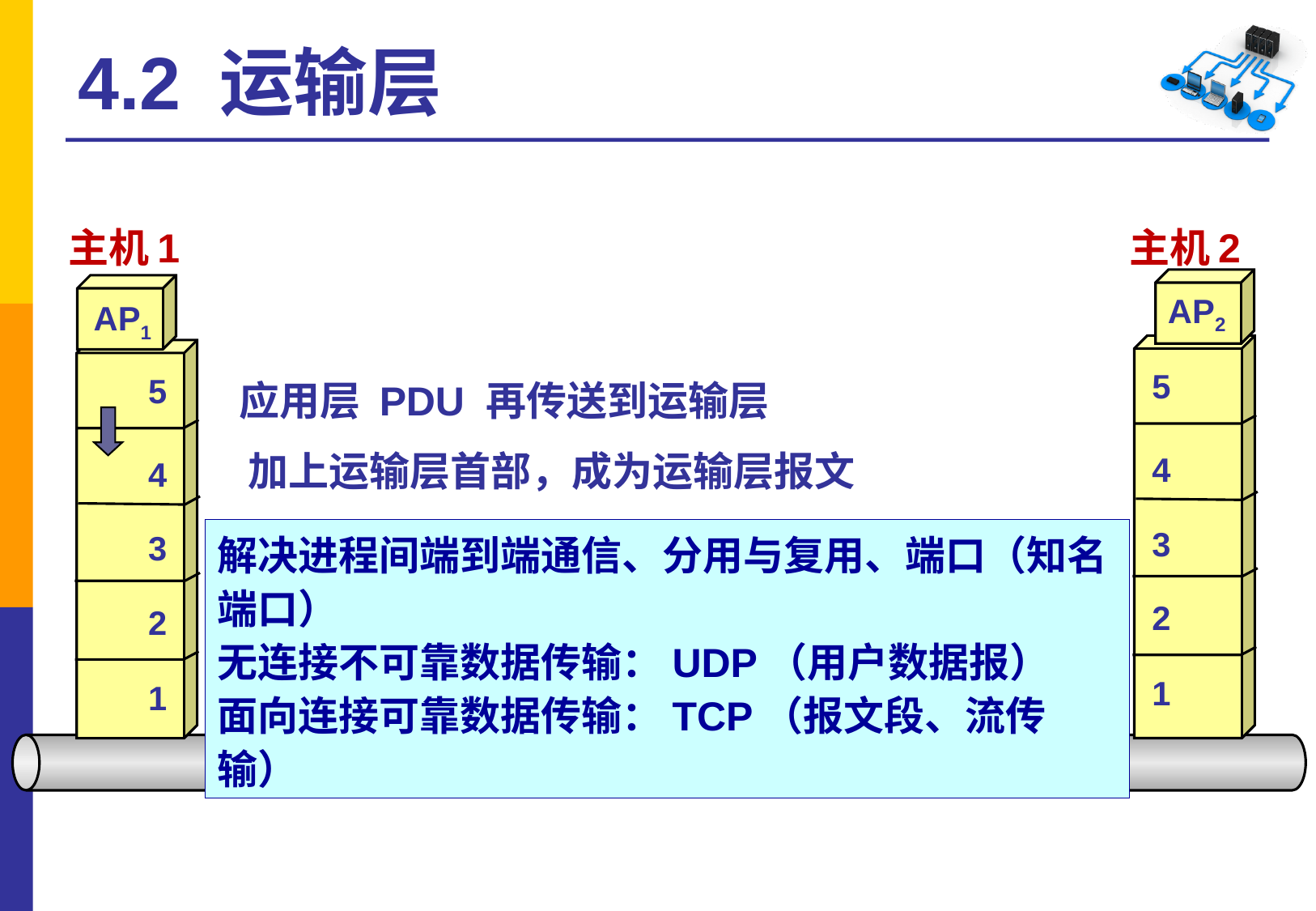

# 4.2 运输层

主机 1
主机 2

AP2
AP1

5
5
应用层 PDU 再传送到运输层

加上运输层首部，成为运输层报文
4
4

3
解决进程间端到端通信、分用与复用、端口（知名端口）
无连接不可靠数据传输：UDP（用户数据报）
面向连接可靠数据传输：TCP（报文段、流传输）
3

2
2

1
1